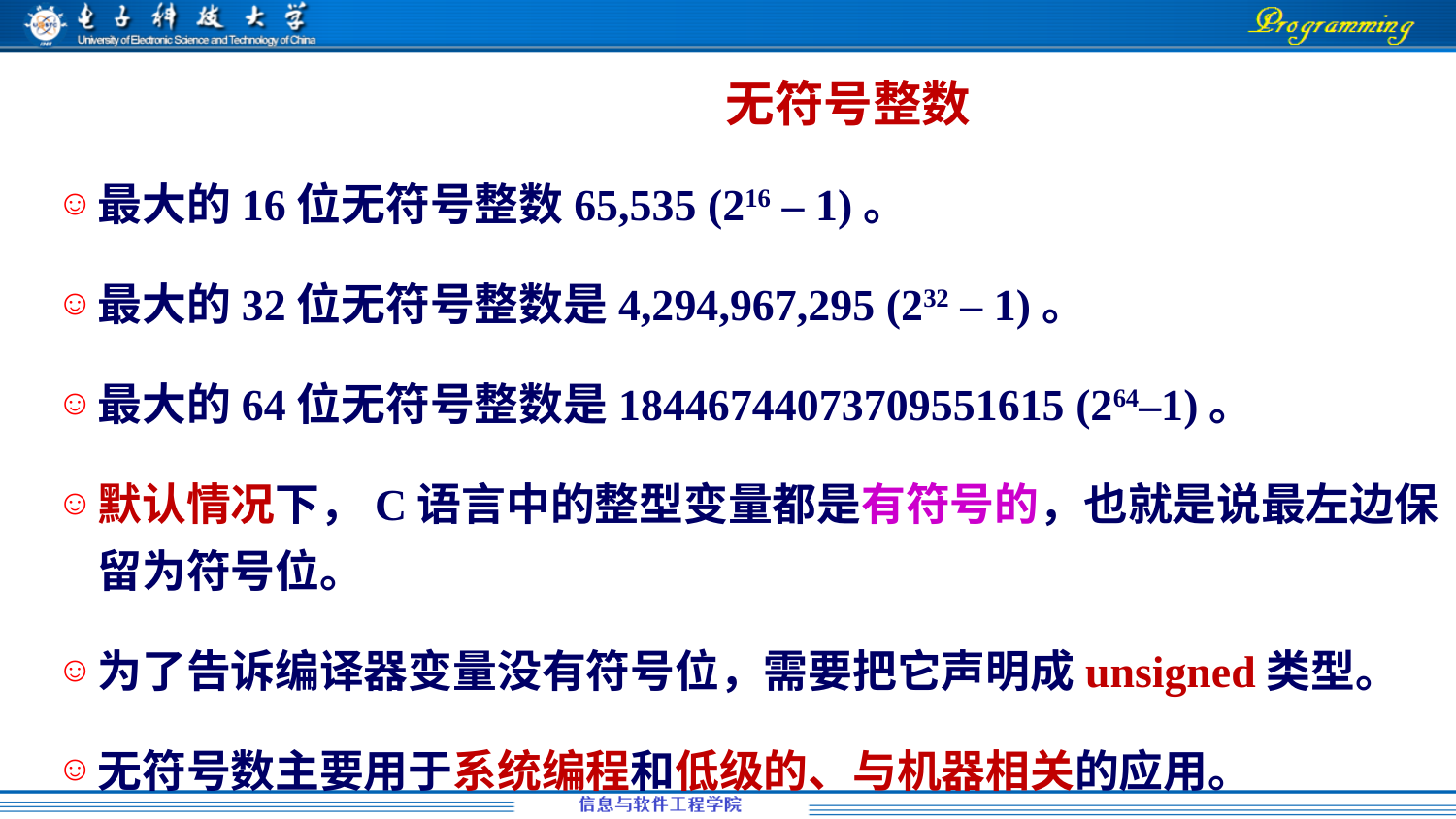

无符号整数
最大的16位无符号整数65,535 (216 – 1)。
最大的32位无符号整数是4,294,967,295 (232 – 1)。
最大的64位无符号整数是18446744073709551615 (264–1)。
默认情况下，C语言中的整型变量都是有符号的，也就是说最左边保留为符号位。
为了告诉编译器变量没有符号位，需要把它声明成unsigned类型。
无符号数主要用于系统编程和低级的、与机器相关的应用。